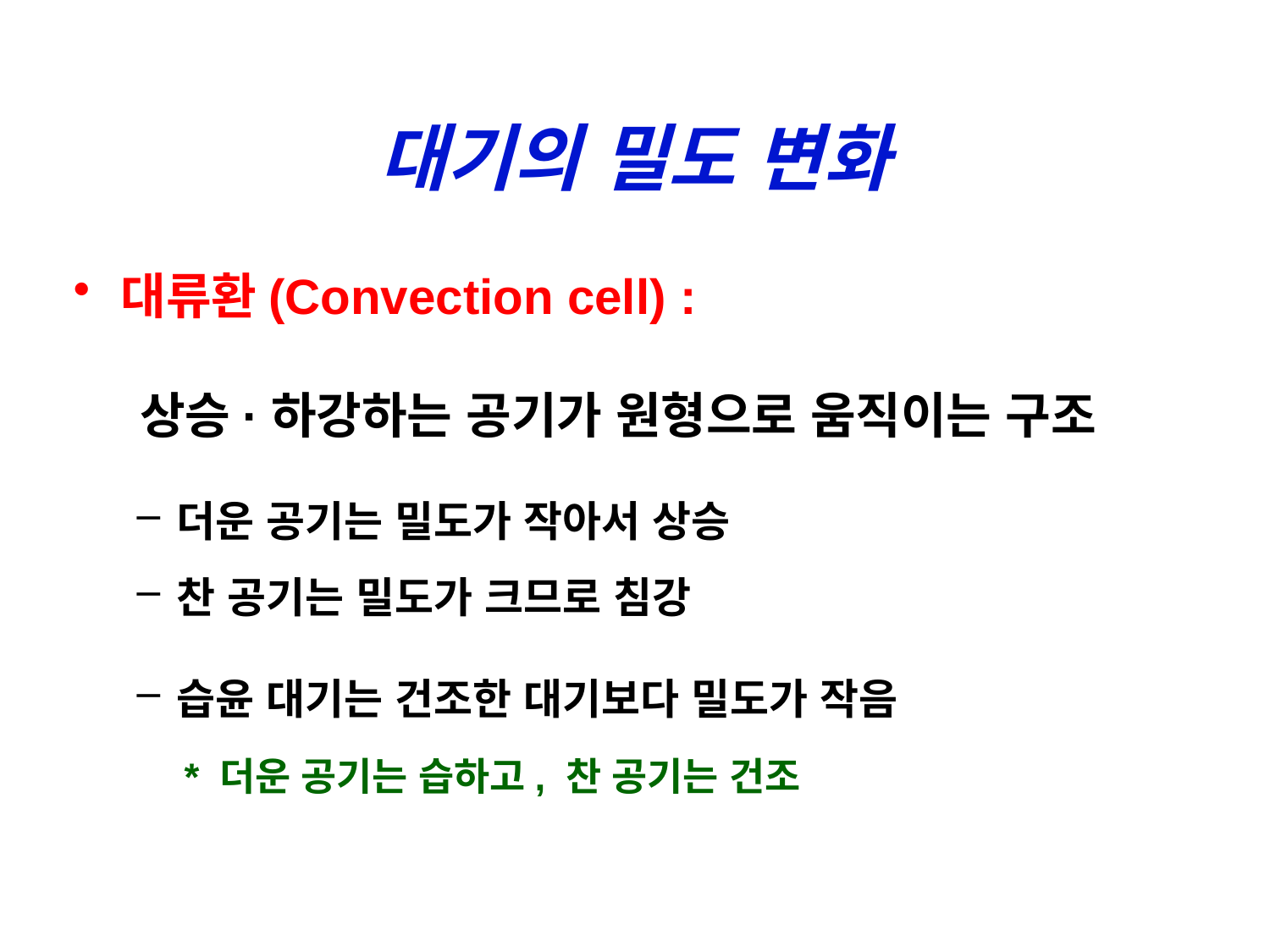

대기의 밀도 변화
대류환(Convection cell) :
    상승·하강하는 공기가 원형으로 움직이는 구조
더운 공기는 밀도가 작아서 상승
찬 공기는 밀도가 크므로 침강
습윤 대기는 건조한 대기보다 밀도가 작음
    * 더운 공기는 습하고, 찬 공기는 건조